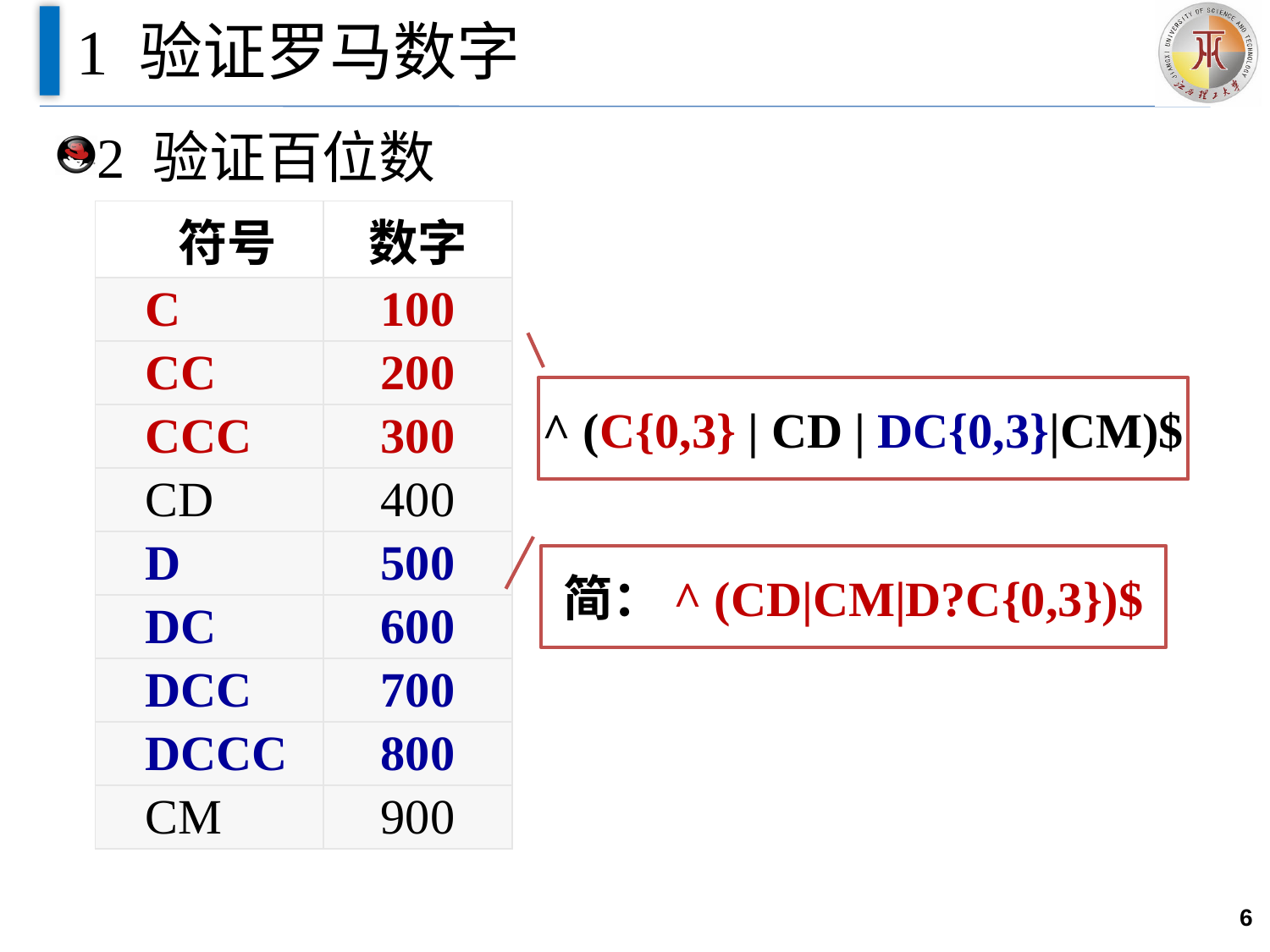

# 1 验证罗马数字
2 验证百位数

| 符号 | 数字 |
| --- | --- |
| C | 100 |
| CC | 200 |
| CCC | 300 |
| CD | 400 |
| D | 500 |
| DC | 600 |
| DCC | 700 |
| DCCC | 800 |
| CM | 900 |
^ (C{0,3} | CD | DC{0,3}|CM)$
简：^ (CD|CM|D?C{0,3})$
6